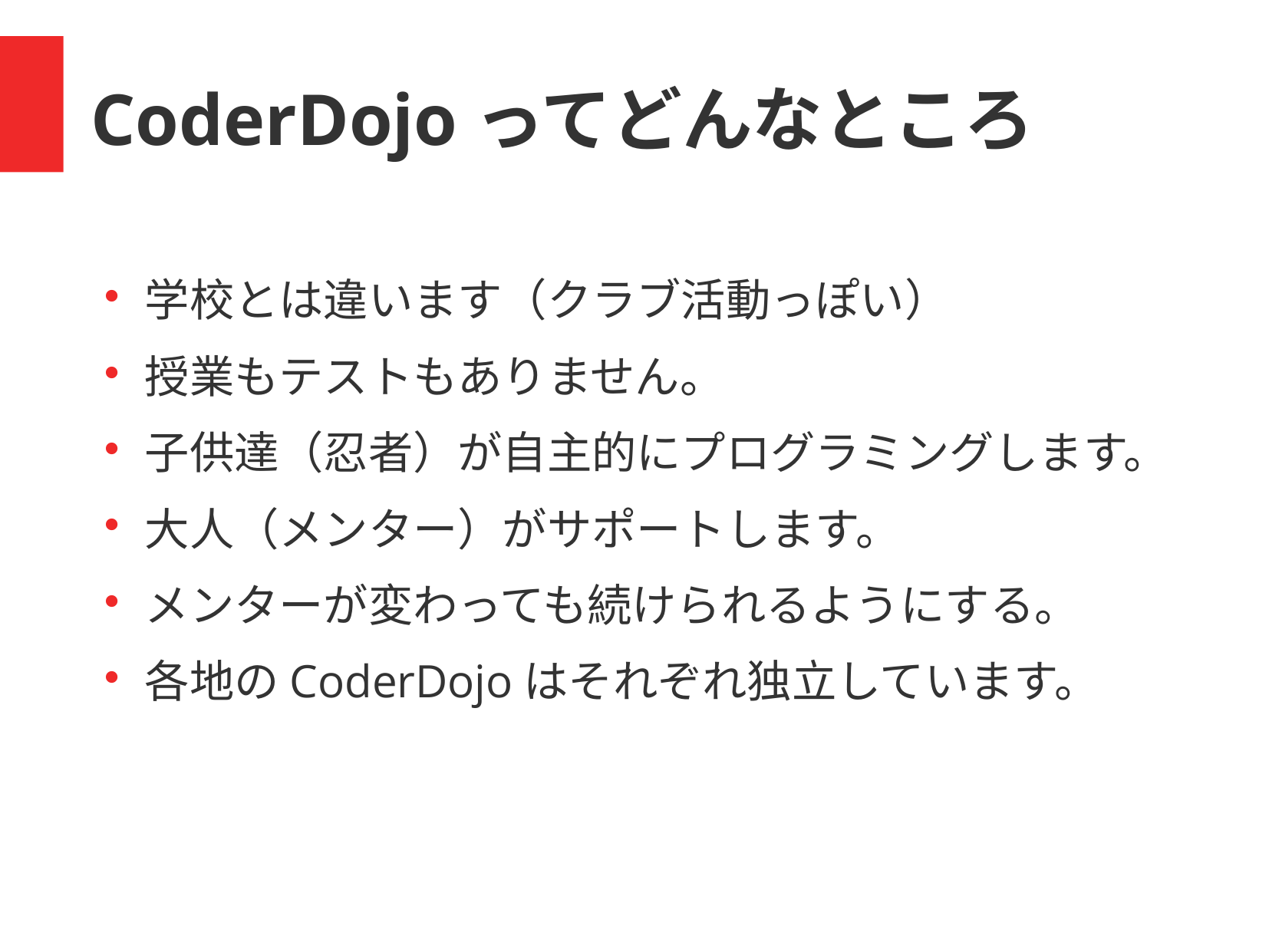

CoderDojoってどんなところ
学校とは違います（クラブ活動っぽい）
授業もテストもありません。
子供達（忍者）が自主的にプログラミングします。
大人（メンター）がサポートします。
メンターが変わっても続けられるようにする。
各地のCoderDojoはそれぞれ独立しています。